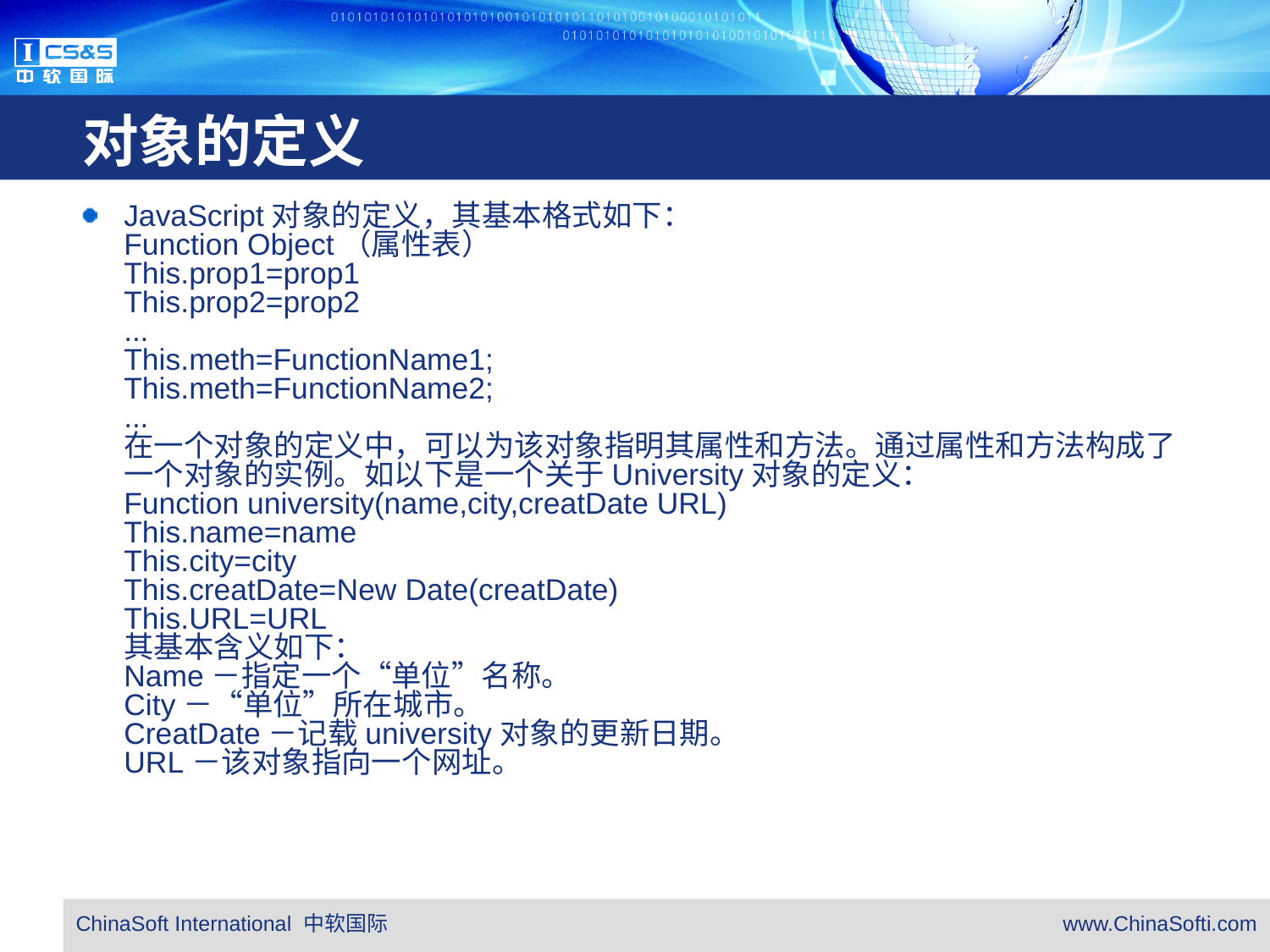

# 对象的定义
JavaScript对象的定义，其基本格式如下：
Function Object（属性表）
This.prop1=prop1
This.prop2=prop2
...
This.meth=FunctionName1;
This.meth=FunctionName2;
...
在一个对象的定义中，可以为该对象指明其属性和方法。通过属性和方法构成了一个对象的实例。如以下是一个关于University对象的定义：
Function university(name,city,creatDate URL)
This.name=name
This.city=city
This.creatDate=New Date(creatDate)
This.URL=URL
其基本含义如下：
Name－指定一个“单位”名称。 　
City－“单位”所在城市。 　
CreatDate－记载university对象的更新日期。 　
URL－该对象指向一个网址。